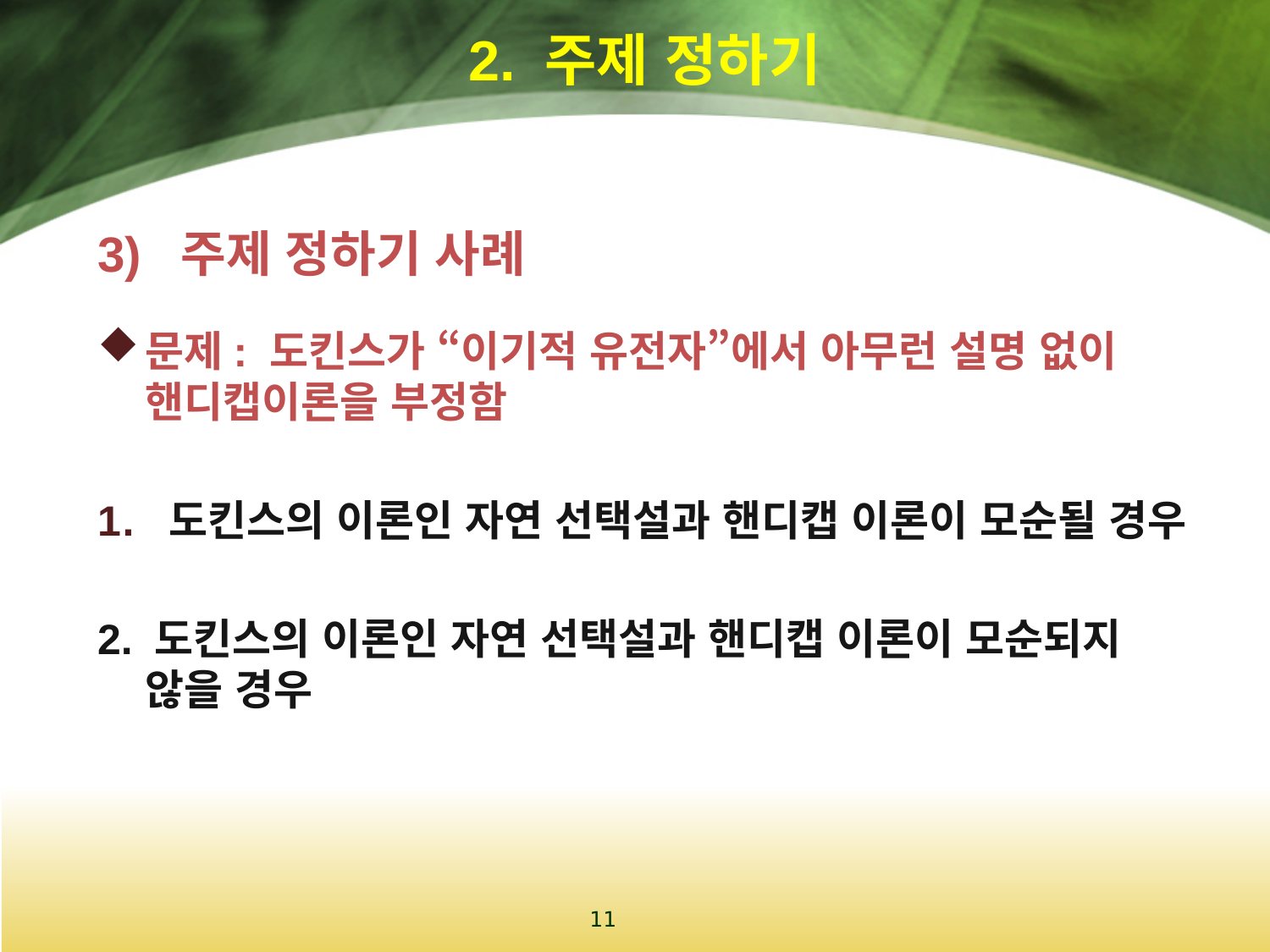

# 2. 주제 정하기
3)  주제 정하기 사례

문제: 도킨스가 “이기적 유전자”에서 아무런 설명 없이 핸디캡이론을 부정함

도킨스의 이론인 자연 선택설과 핸디캡 이론이 모순될 경우

2. 도킨스의 이론인 자연 선택설과 핸디캡 이론이 모순되지 않을 경우

11